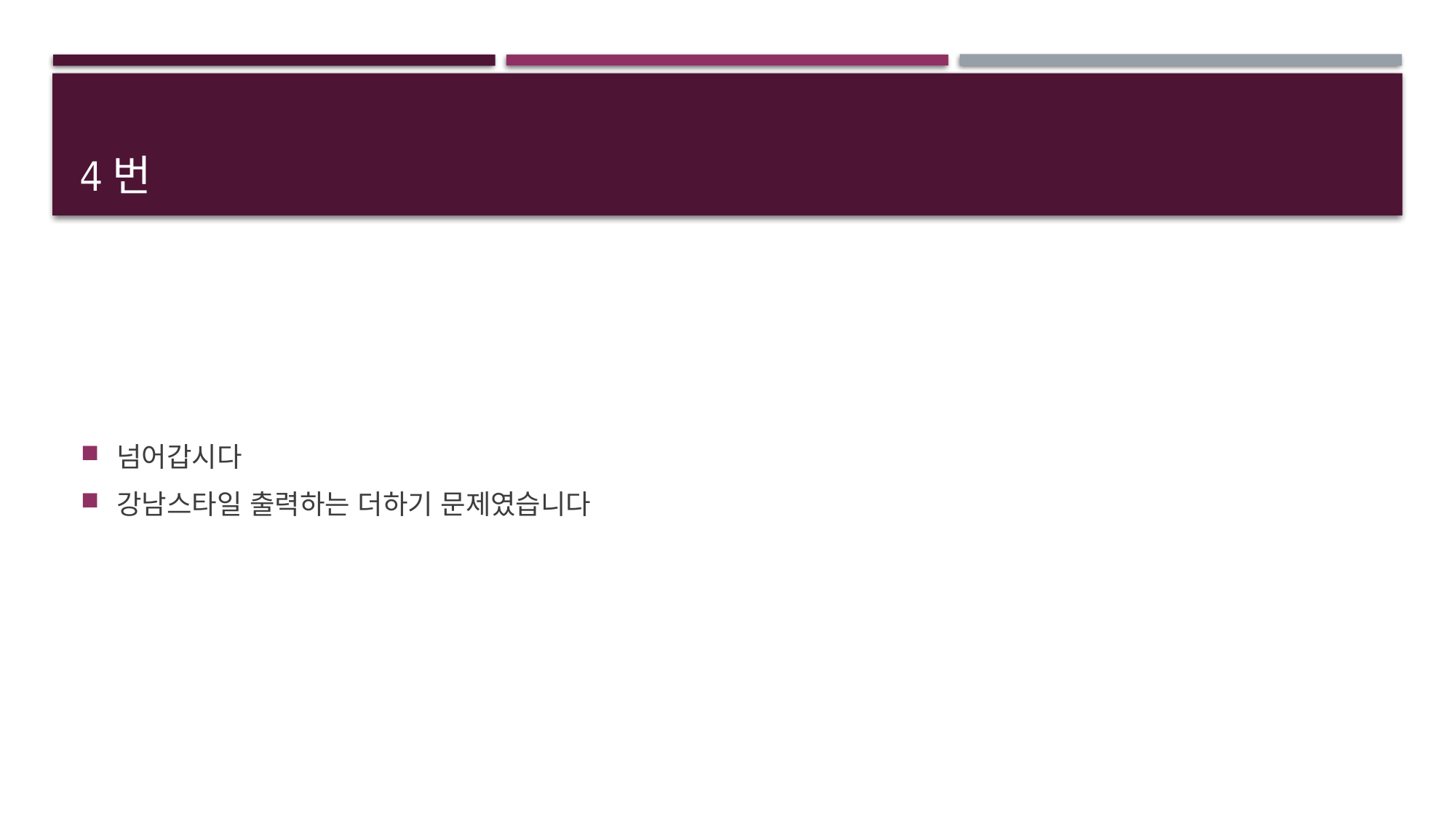

# 4번
넘어갑시다
강남스타일 출력하는 더하기 문제였습니다